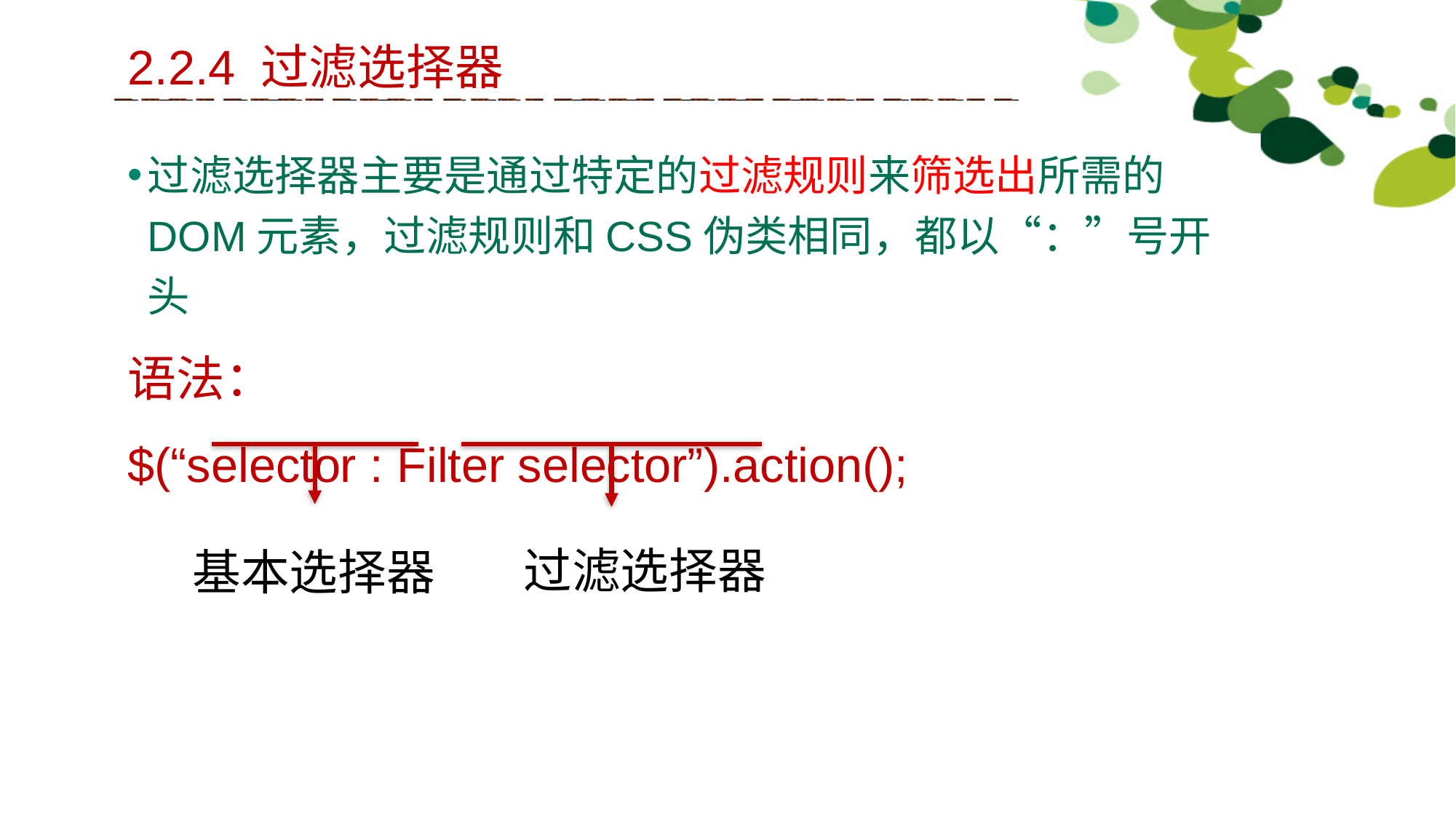

2.2.4 过滤选择器
过滤选择器主要是通过特定的过滤规则来筛选出所需的DOM元素，过滤规则和CSS伪类相同，都以“：”号开头
语法：
$(“selector : Filter selector”).action();

过滤选择器
基本选择器